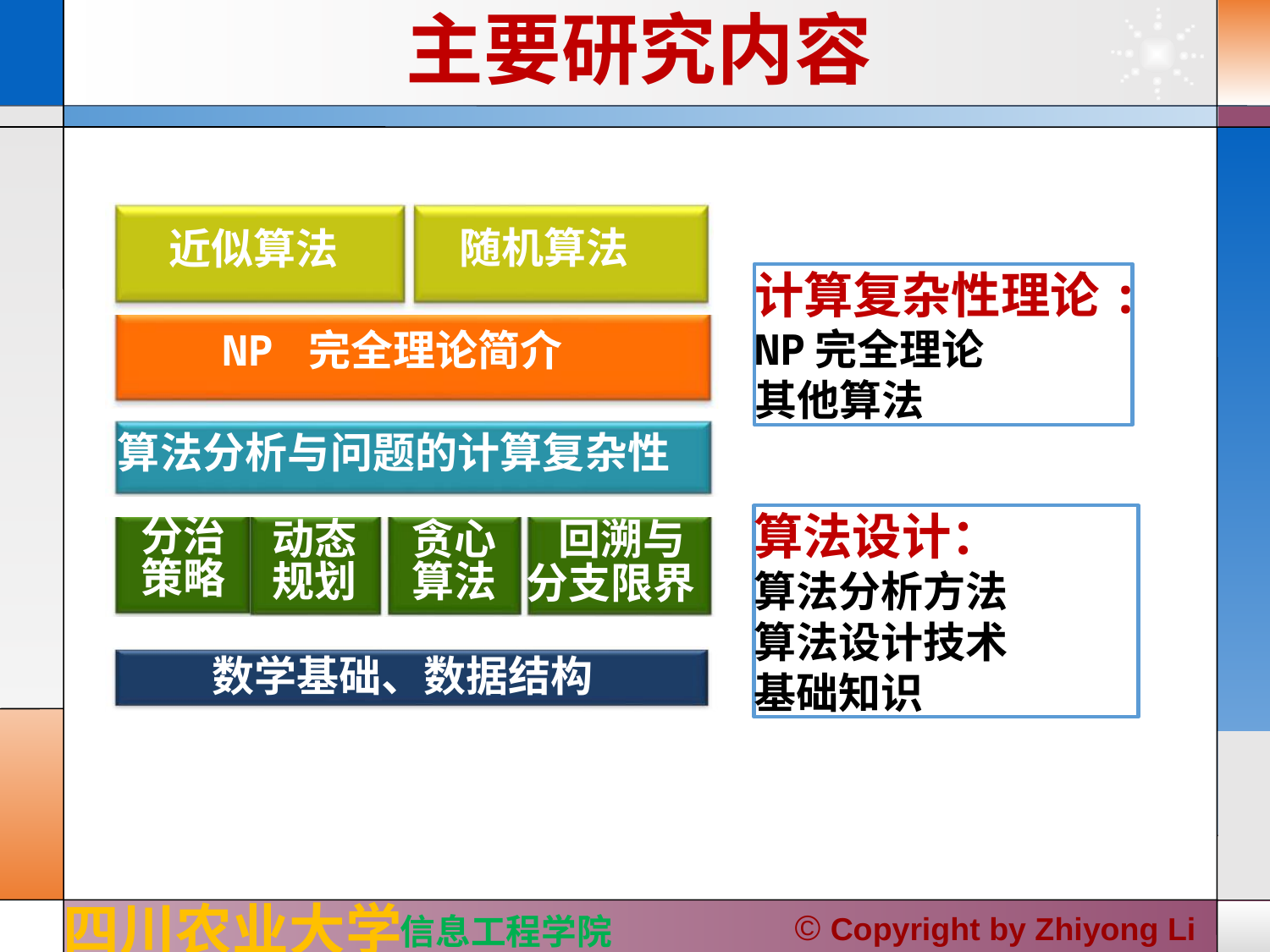

主要研究内容

随机算法
近似算法
计算复杂性理论:
NP完全理论
其他算法

NP 完全理论简介

算法分析与问题的计算复杂性
算法设计：
算法分析方法
算法设计技术
基础知识

动态规划
回溯与
分支限界
贪心
算法
分治
策略

数学基础、数据结构